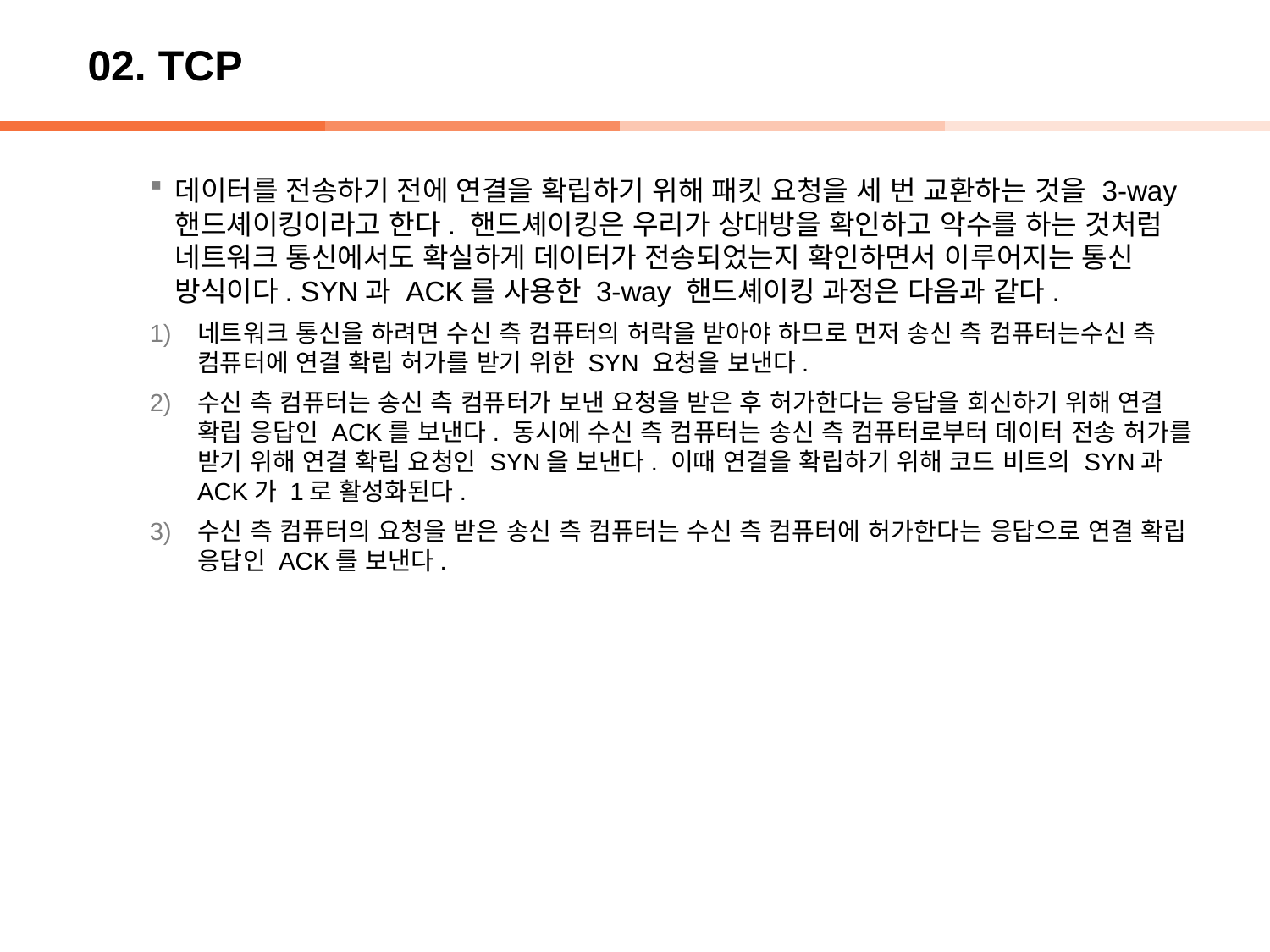

# 02. TCP
데이터를 전송하기 전에 연결을 확립하기 위해 패킷 요청을 세 번 교환하는 것을 3-way 핸드셰이킹이라고 한다. 핸드셰이킹은 우리가 상대방을 확인하고 악수를 하는 것처럼 네트워크 통신에서도 확실하게 데이터가 전송되었는지 확인하면서 이루어지는 통신 방식이다. SYN과 ACK를 사용한 3-way 핸드셰이킹 과정은 다음과 같다.
네트워크 통신을 하려면 수신 측 컴퓨터의 허락을 받아야 하므로 먼저 송신 측 컴퓨터는수신 측 컴퓨터에 연결 확립 허가를 받기 위한 SYN 요청을 보낸다.
수신 측 컴퓨터는 송신 측 컴퓨터가 보낸 요청을 받은 후 허가한다는 응답을 회신하기 위해 연결 확립 응답인 ACK를 보낸다. 동시에 수신 측 컴퓨터는 송신 측 컴퓨터로부터 데이터 전송 허가를 받기 위해 연결 확립 요청인 SYN을 보낸다. 이때 연결을 확립하기 위해 코드 비트의 SYN과 ACK가 1로 활성화된다.
수신 측 컴퓨터의 요청을 받은 송신 측 컴퓨터는 수신 측 컴퓨터에 허가한다는 응답으로 연결 확립 응답인 ACK를 보낸다.